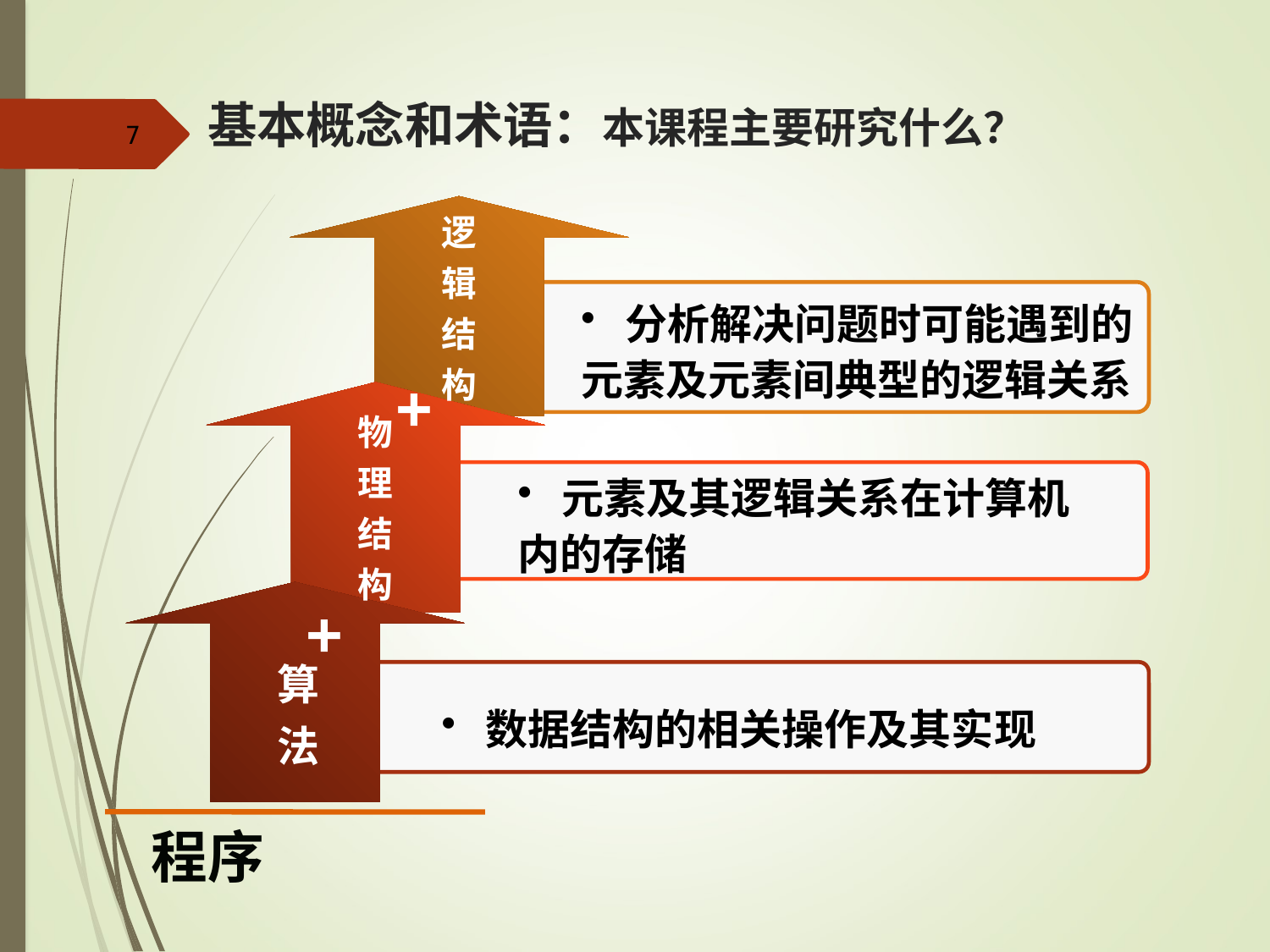

基本概念和术语：本课程主要研究什么？
7

逻辑结构

  分析解决问题时可能遇到的元素及元素间典型的逻辑关系

+

物理结构
  元素及其逻辑关系在计算机内的存储

+

算法

  数据结构的相关操作及其实现
程序